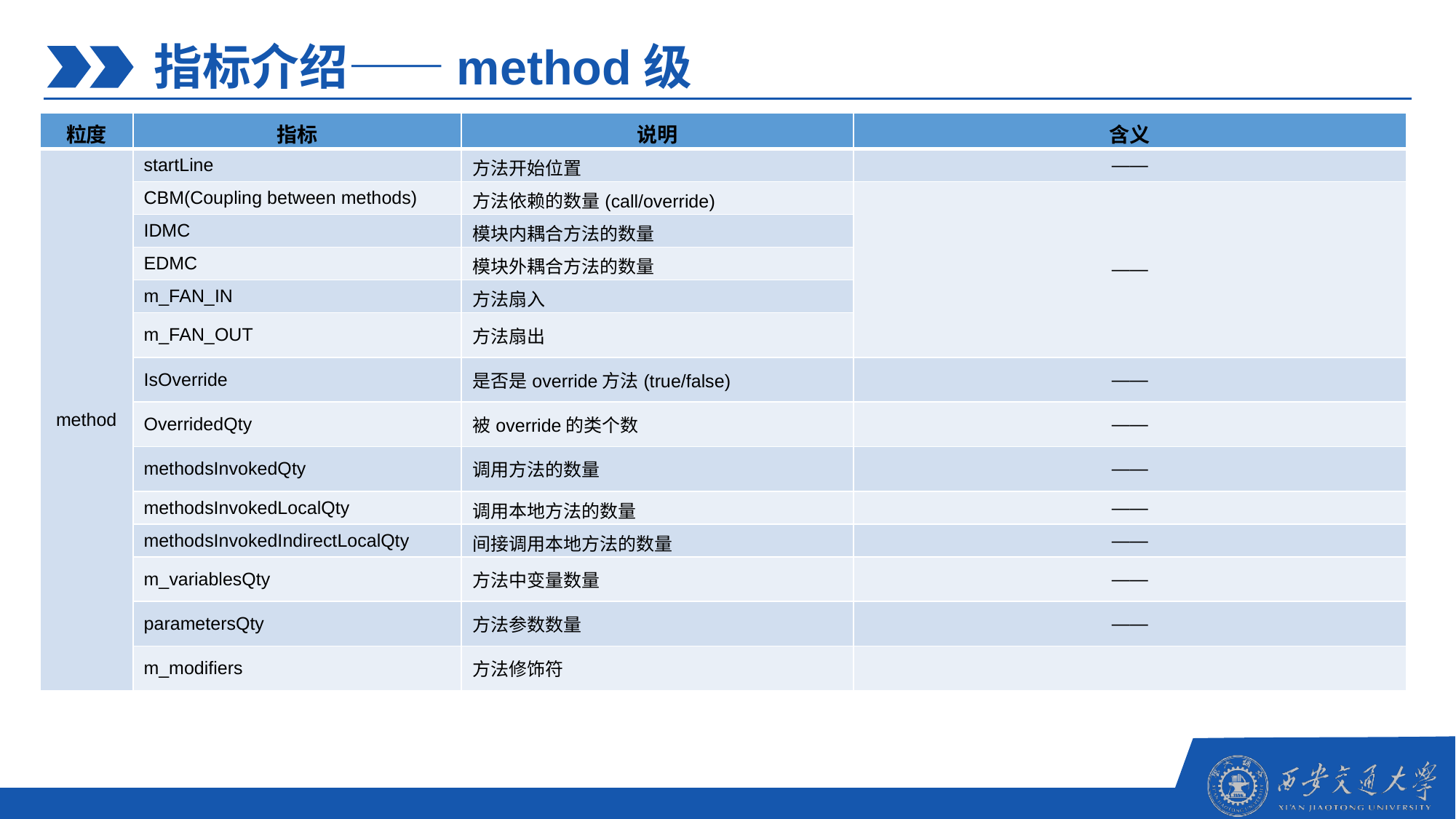

指标介绍——method级

| 粒度 | 指标 | 说明 | 含义 |
| --- | --- | --- | --- |
| method | startLine | 方法开始位置 | —— |
|  | CBM(Coupling between methods) | 方法依赖的数量(call/override) | —— |
|  | IDMC | 模块内耦合方法的数量 |  |
|  | EDMC | 模块外耦合方法的数量 |  |
|  | m\_FAN\_IN | 方法扇入 |  |
|  | m\_FAN\_OUT | 方法扇出 |  |
|  | IsOverride | 是否是override方法(true/false) | —— |
|  | OverridedQty | 被override的类个数 | —— |
|  | methodsInvokedQty | 调用方法的数量 | —— |
|  | methodsInvokedLocalQty | 调用本地方法的数量 | —— |
|  | methodsInvokedIndirectLocalQty | 间接调用本地方法的数量 | —— |
|  | m\_variablesQty | 方法中变量数量 | —— |
|  | parametersQty | 方法参数数量 | —— |
|  | m\_modifiers | 方法修饰符 |  |